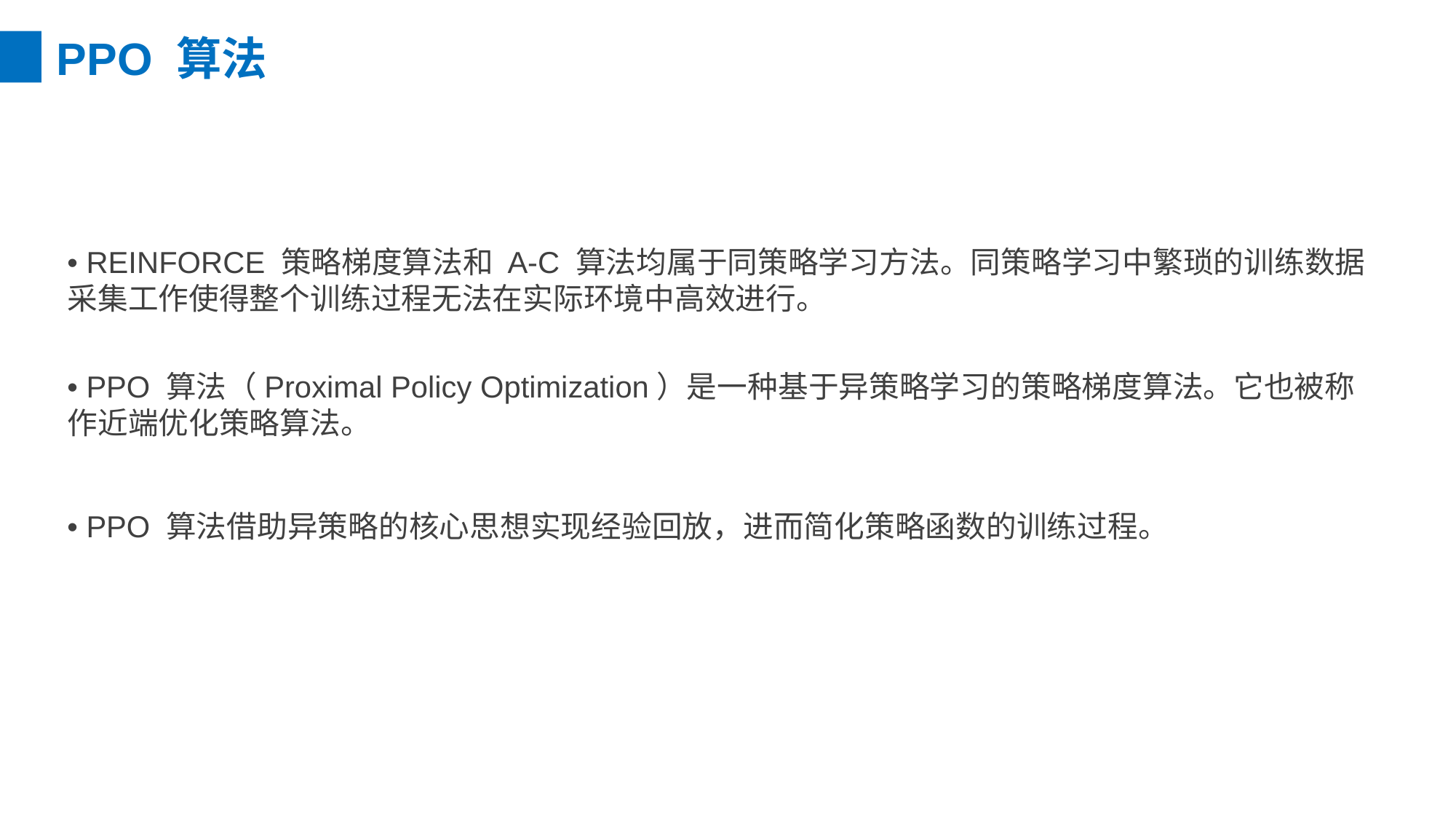

PPO 算法

• REINFORCE 策略梯度算法和 A-C 算法均属于同策略学习方法。同策略学习中繁琐的训练数据采集工作使得整个训练过程无法在实际环境中高效进行。
• PPO 算法（Proximal Policy Optimization）是一种基于异策略学习的策略梯度算法。它也被称作近端优化策略算法。

• PPO 算法借助异策略的核心思想实现经验回放，进而简化策略函数的训练过程。